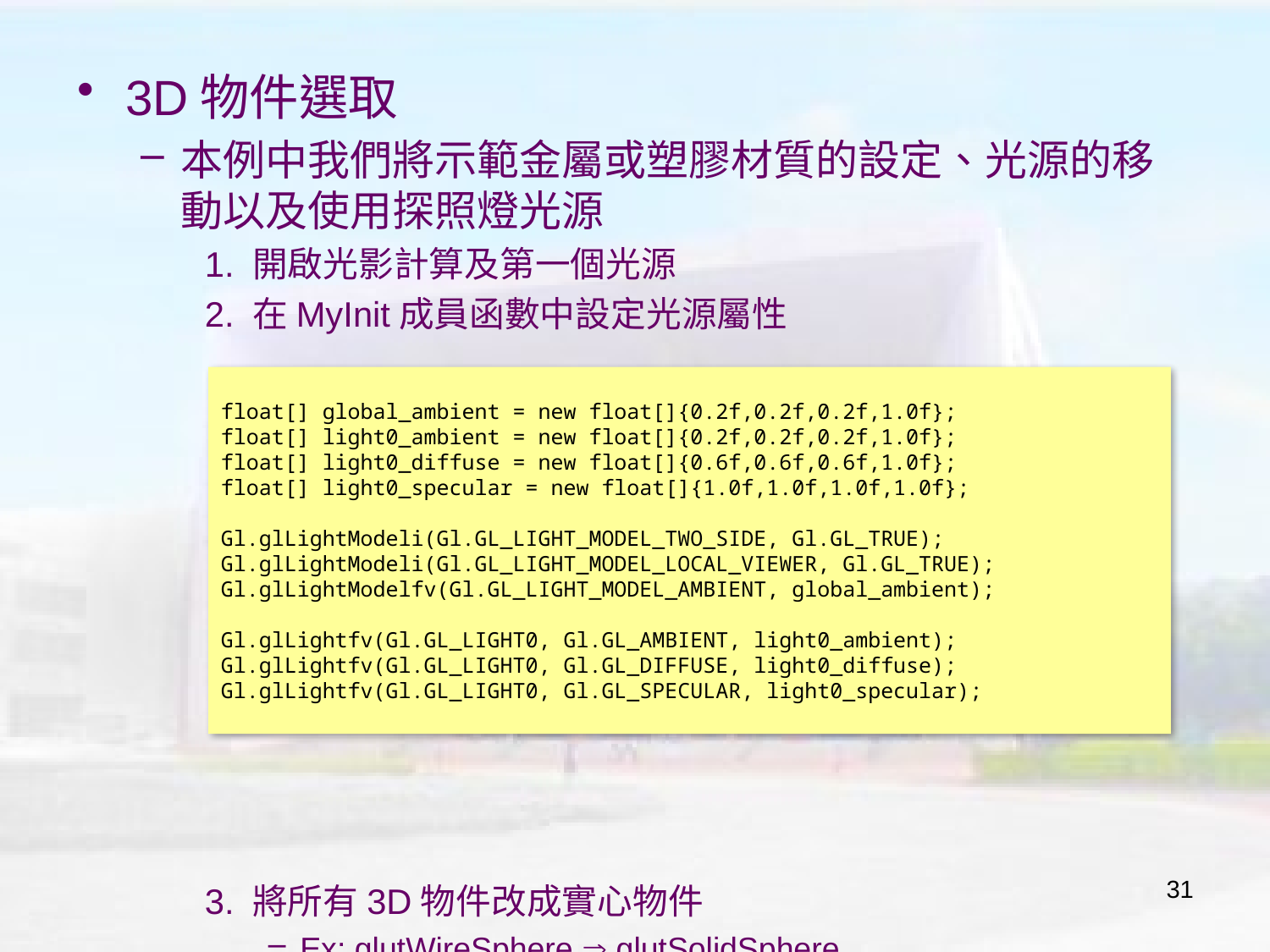

3D物件選取
本例中我們將示範金屬或塑膠材質的設定、光源的移動以及使用探照燈光源
1. 開啟光影計算及第一個光源
2. 在MyInit成員函數中設定光源屬性

3. 將所有3D物件改成實心物件
Ex: glutWireSphere ⇒ glutSolidSphere
float[] global_ambient = new float[]{0.2f,0.2f,0.2f,1.0f};
float[] light0_ambient = new float[]{0.2f,0.2f,0.2f,1.0f};
float[] light0_diffuse = new float[]{0.6f,0.6f,0.6f,1.0f};
float[] light0_specular = new float[]{1.0f,1.0f,1.0f,1.0f};

Gl.glLightModeli(Gl.GL_LIGHT_MODEL_TWO_SIDE, Gl.GL_TRUE);
Gl.glLightModeli(Gl.GL_LIGHT_MODEL_LOCAL_VIEWER, Gl.GL_TRUE);
Gl.glLightModelfv(Gl.GL_LIGHT_MODEL_AMBIENT, global_ambient);

Gl.glLightfv(Gl.GL_LIGHT0, Gl.GL_AMBIENT, light0_ambient);
Gl.glLightfv(Gl.GL_LIGHT0, Gl.GL_DIFFUSE, light0_diffuse);
Gl.glLightfv(Gl.GL_LIGHT0, Gl.GL_SPECULAR, light0_specular);
31